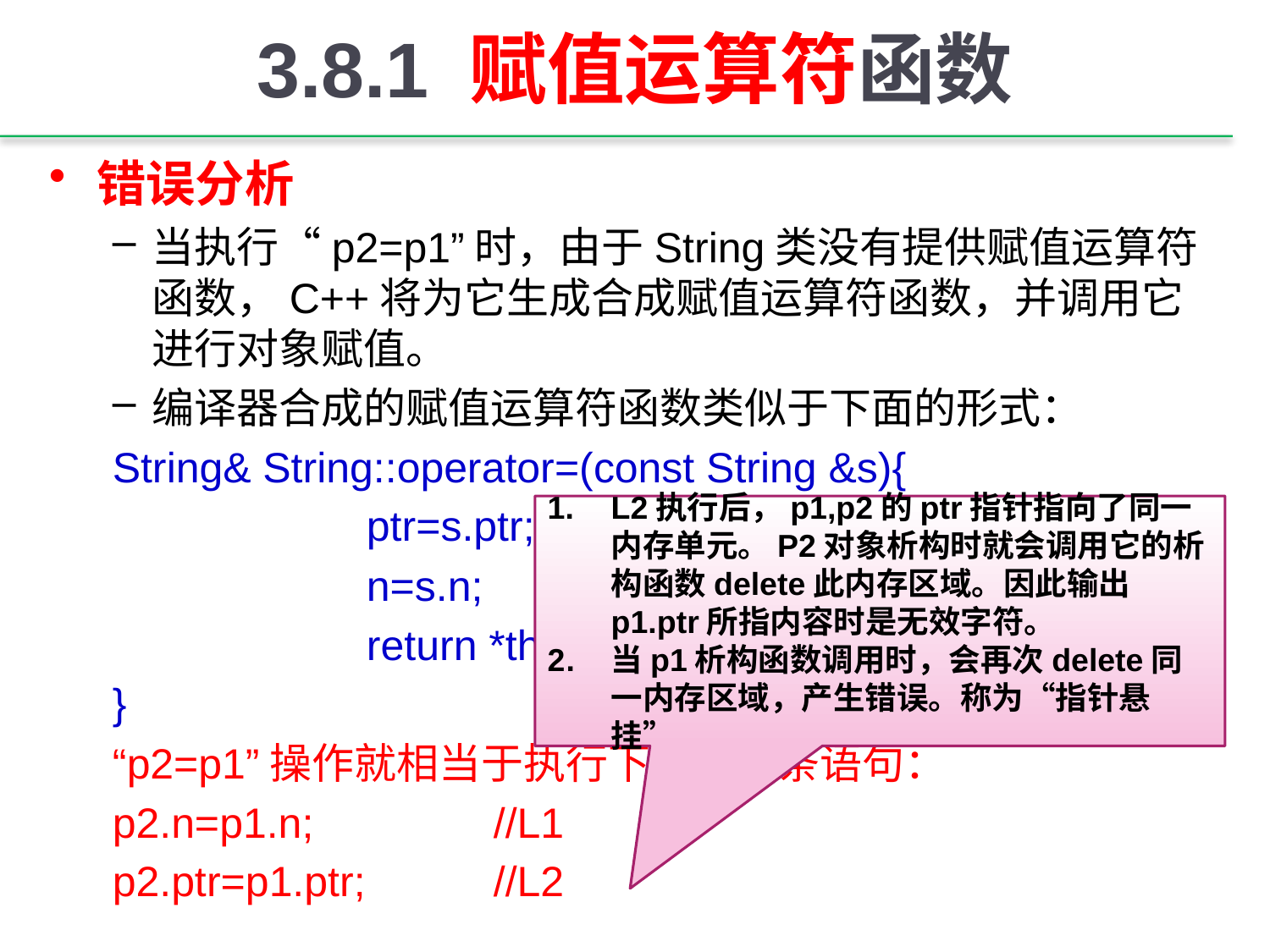

# 3.8.1 赋值运算符函数
错误分析
当执行“p2=p1”时，由于String类没有提供赋值运算符函数，C++将为它生成合成赋值运算符函数，并调用它进行对象赋值。
编译器合成的赋值运算符函数类似于下面的形式：
String& String::operator=(const String &s){
		ptr=s.ptr;
		n=s.n;
		return *this;
}
“p2=p1”操作就相当于执行下面的两条语句：
p2.n=p1.n;            	//L1
p2.ptr=p1.ptr;         	//L2

L2执行后，p1,p2的ptr指针指向了同一内存单元。P2对象析构时就会调用它的析构函数delete此内存区域。因此输出p1.ptr所指内容时是无效字符。
当p1析构函数调用时，会再次delete同一内存区域，产生错误。称为“指针悬挂”